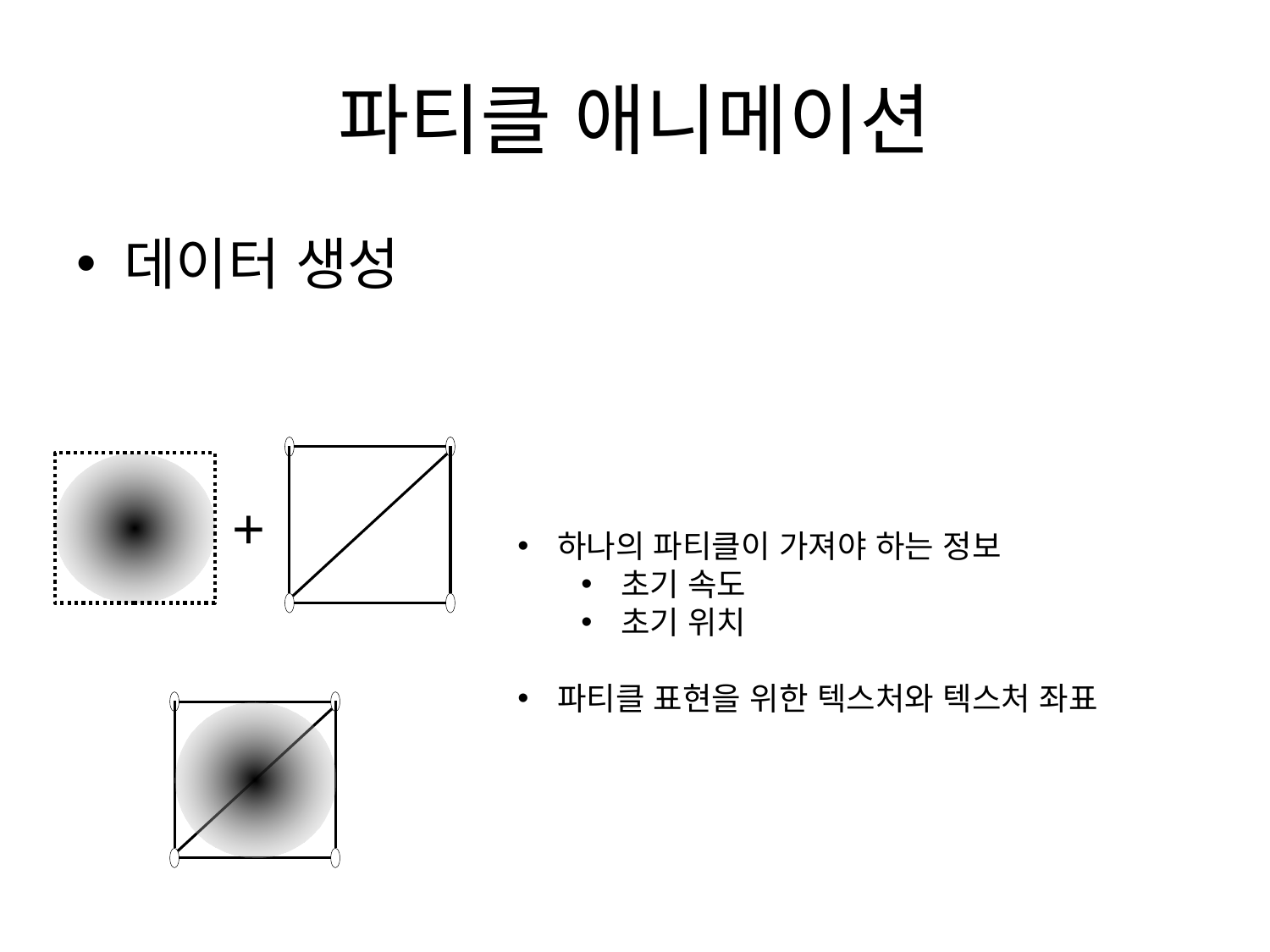

# 파티클 애니메이션
데이터 생성

+
하나의 파티클이 가져야 하는 정보
초기 속도
초기 위치

파티클 표현을 위한 텍스처와 텍스처 좌표